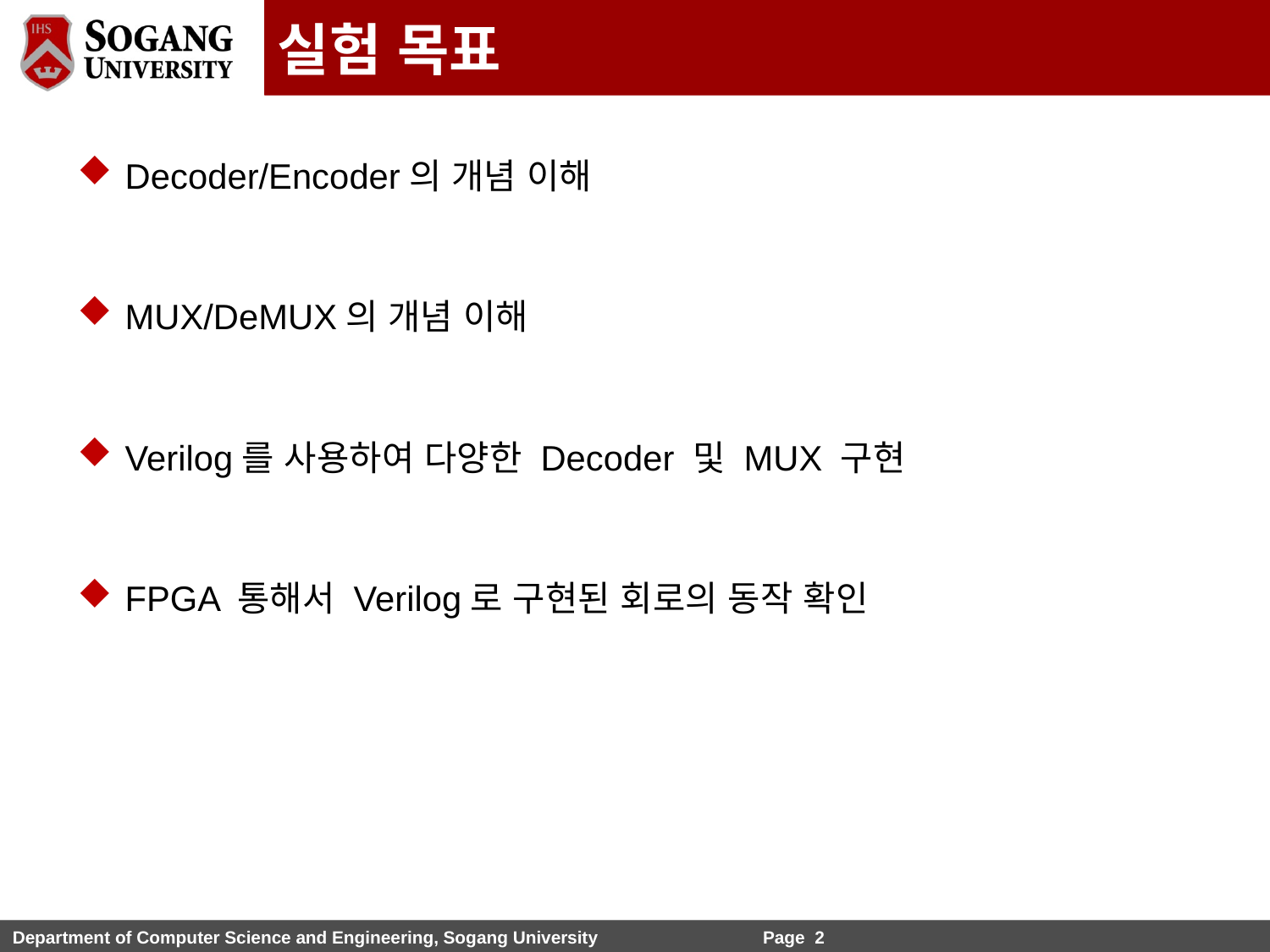

실험 목표
Decoder/Encoder의 개념 이해

MUX/DeMUX의 개념 이해

Verilog를 사용하여 다양한 Decoder 및 MUX 구현

FPGA 통해서 Verilog로 구현된 회로의 동작 확인